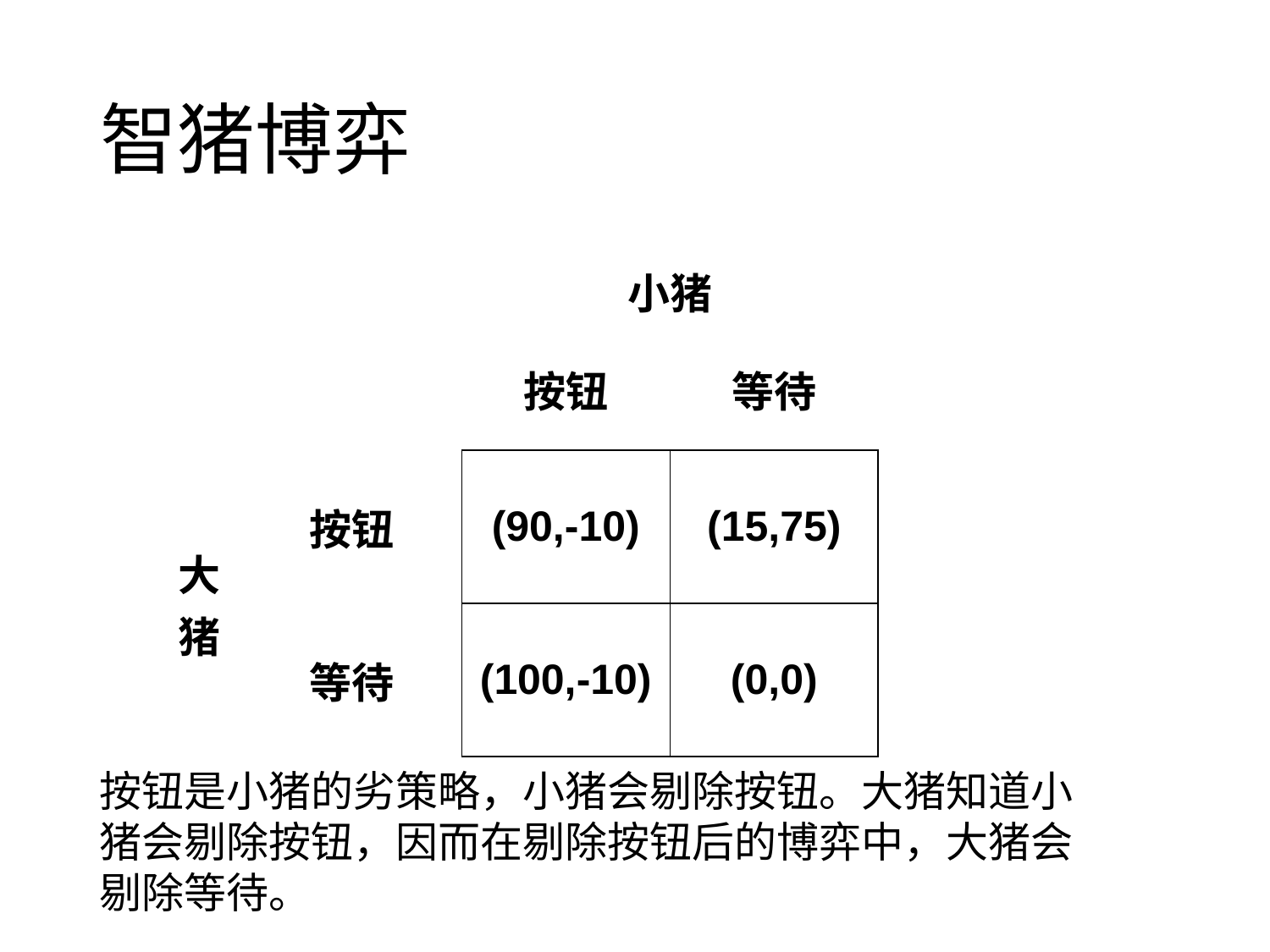

# 智猪博弈
|  |  | 小猪 |  |
| --- | --- | --- | --- |
|  |  | 按钮 | 等待 |
| 大猪 | 按钮 | (90,-10) | (15,75) |
|  | 等待 | (100,-10) | (0,0) |

按钮是小猪的劣策略，小猪会剔除按钮。大猪知道小猪会剔除按钮，因而在剔除按钮后的博弈中，大猪会剔除等待。